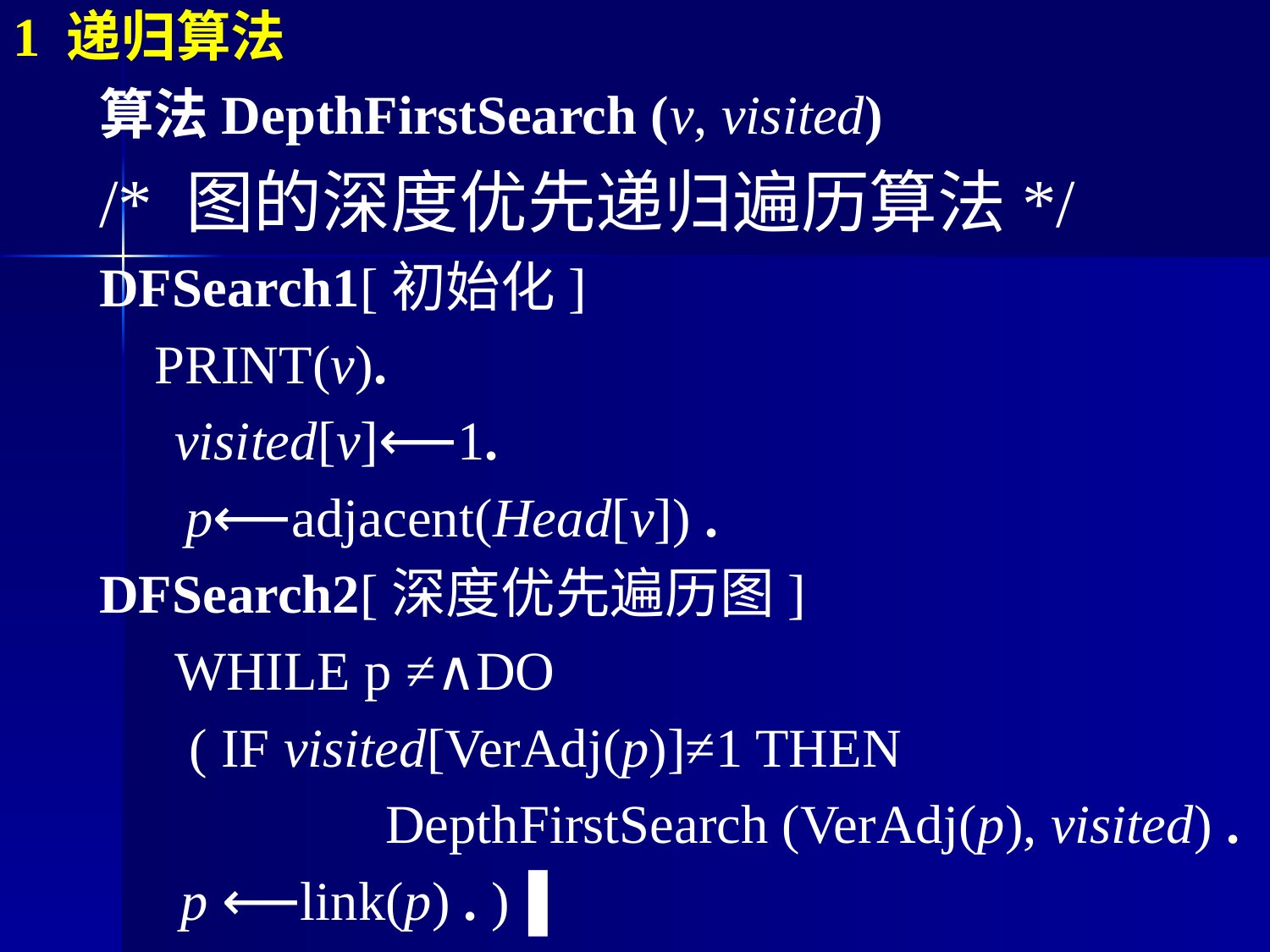

1 递归算法
算法DepthFirstSearch (v, visited)
/* 图的深度优先递归遍历算法*/
DFSearch1[初始化]
    PRINT(v).
	visited[v]⟵1.
  	p⟵adjacent(Head[v]) .
DFSearch2[深度优先遍历图]
	WHILE p ≠∧DO
			( IF visited[VerAdj(p)]≠1 THEN
　　	　　DepthFirstSearch (VerAdj(p), visited) .
 		   p ⟵link(p) . )▐